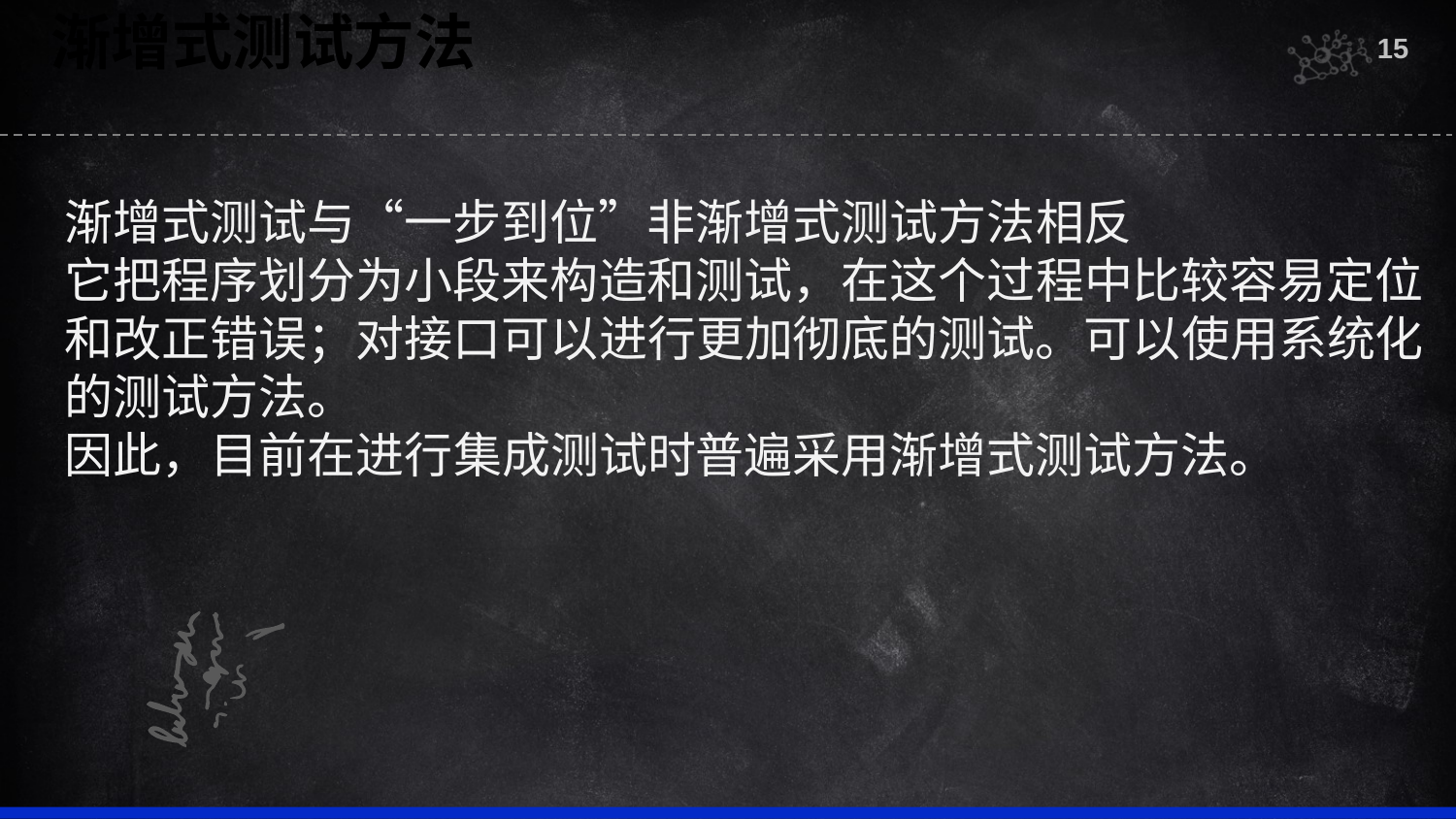

渐增式测试方法
15
渐增式测试与“一步到位”非渐增式测试方法相反
它把程序划分为小段来构造和测试，在这个过程中比较容易定位和改正错误；对接口可以进行更加彻底的测试。可以使用系统化的测试方法。
因此，目前在进行集成测试时普遍采用渐增式测试方法。